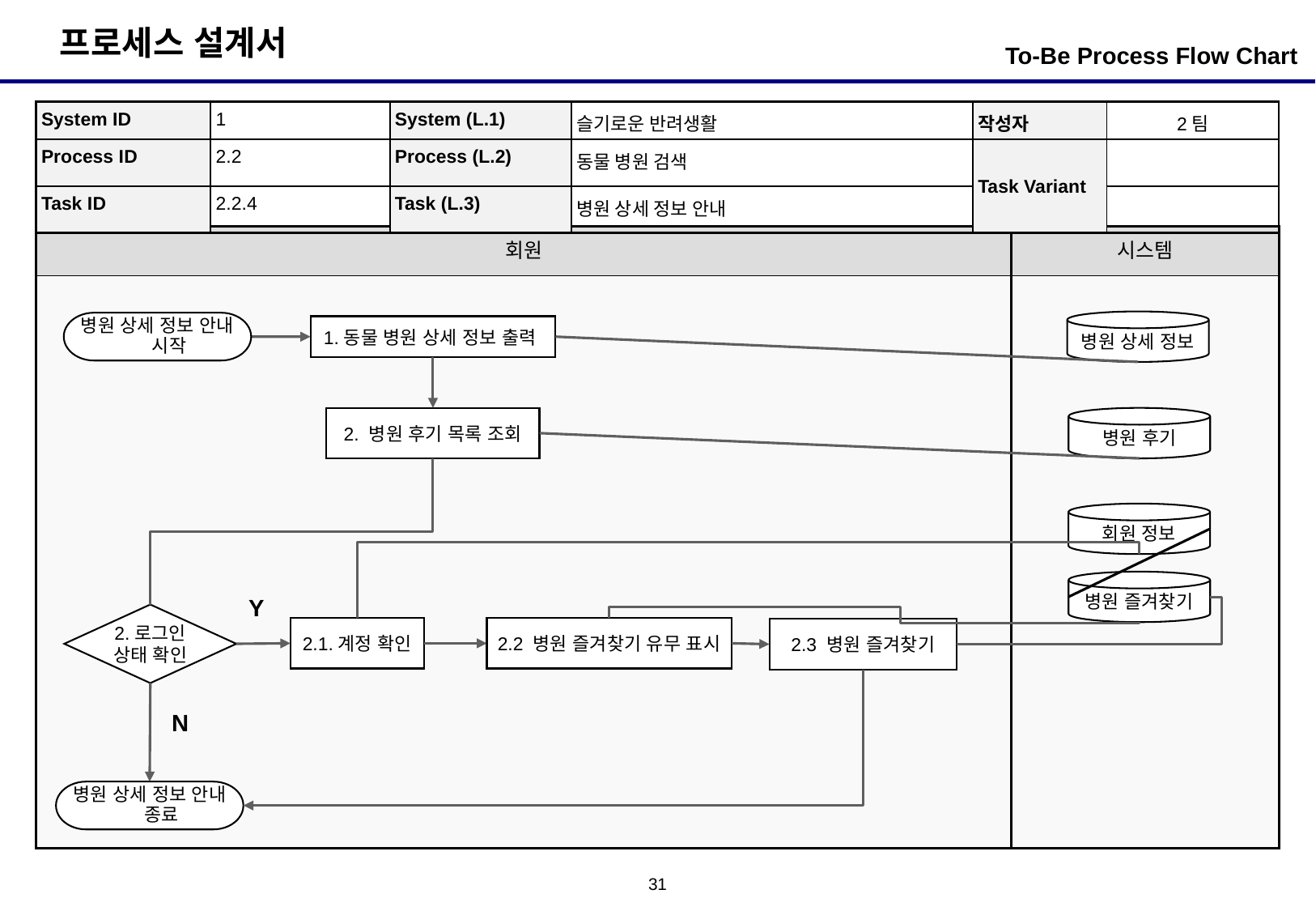

To-Be Process Flow Chart
| System ID | 1 | System (L.1) | 슬기로운 반려생활 | 작성자 | 2팀 |
| --- | --- | --- | --- | --- | --- |
| Process ID | 2.2 | Process (L.2) | 동물 병원 검색 | Task Variant |  |
| Task ID | 2.2.4 | Task (L.3) | 병원 상세 정보 안내 |  |  |
| 회원 | 시스템 |
| --- | --- |
|  |  |
병원 상세 정보
병원 상세 정보 안내 시작
1.동물 병원 상세 정보 출력
병원 후기
2. 병원 후기 목록 조회
회원 정보
병원 즐겨찾기
Y
2.로그인 상태 확인
2.2 병원 즐겨찾기 유무 표시
2.1.계정 확인
2.3 병원 즐겨찾기
N

병원 상세 정보 안내 종료